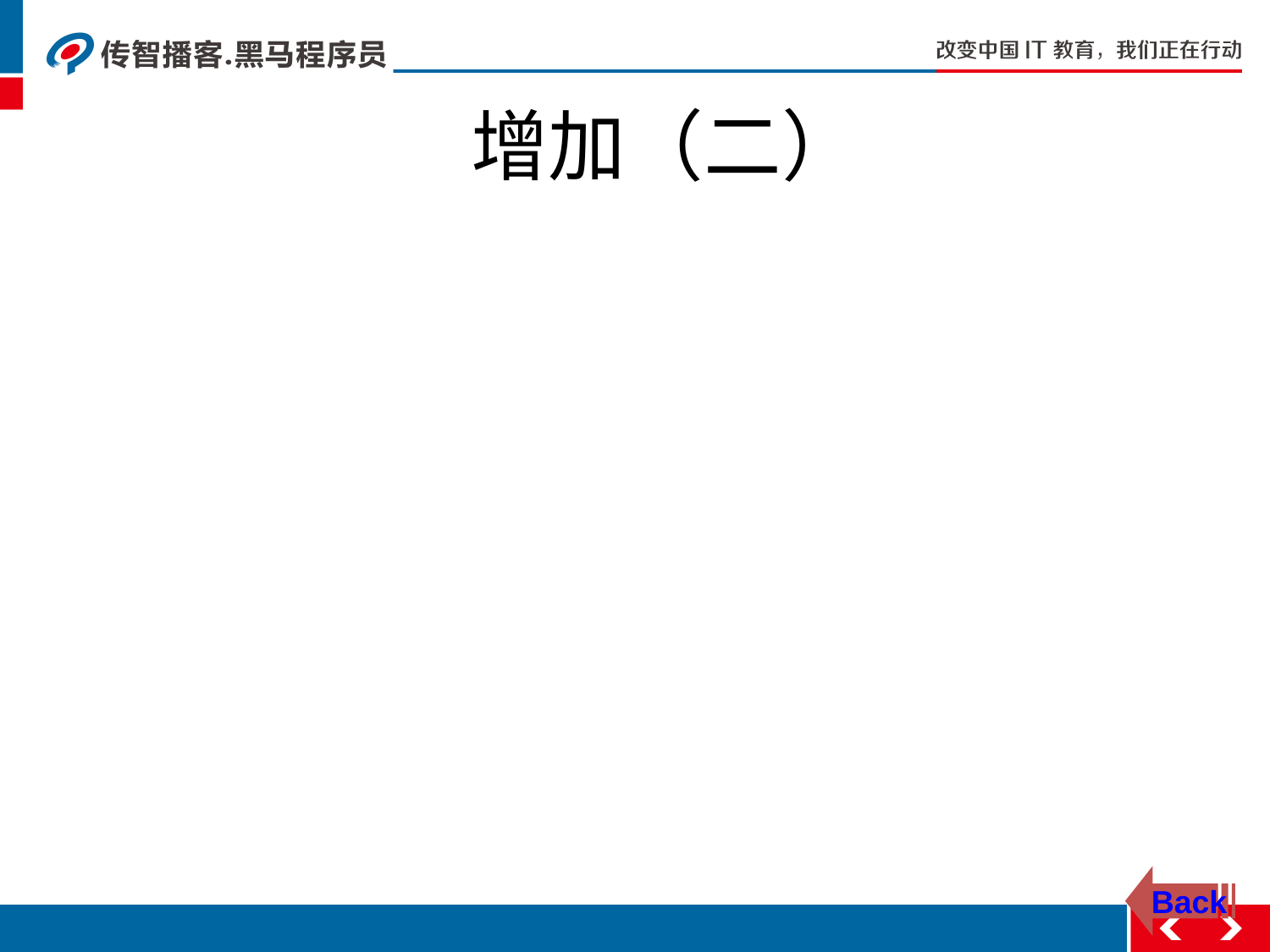

# 增加（二）
直接在受svn控制的文件夹中添加想要上传的文件，然后右键选择“提交”即可；
Back